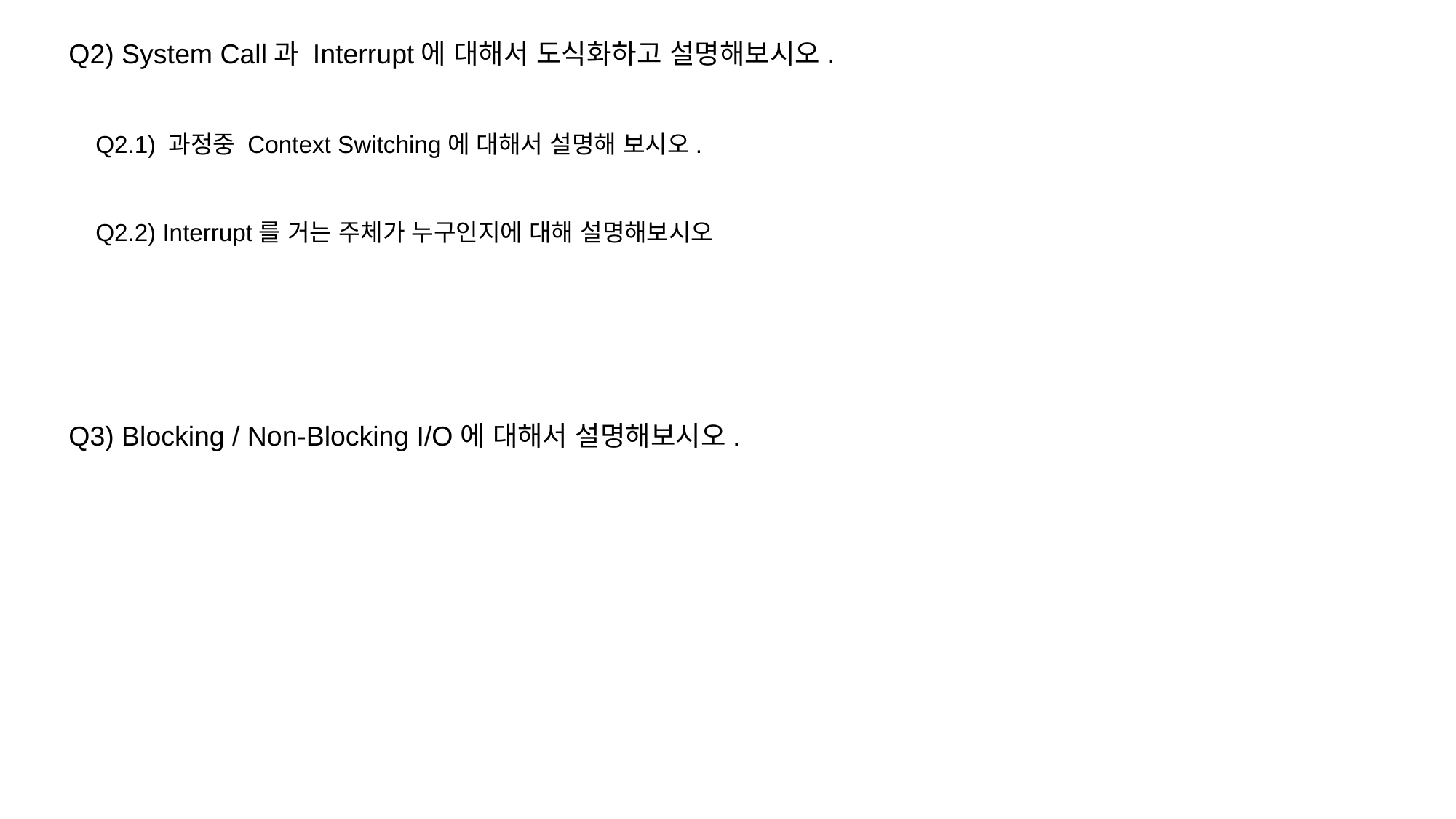

Q2) System Call과 Interrupt에 대해서 도식화하고 설명해보시오.
Q2.1) 과정중 Context Switching에 대해서 설명해 보시오.
Q2.2) Interrupt를 거는 주체가 누구인지에 대해 설명해보시오
Q3) Blocking / Non-Blocking I/O에 대해서 설명해보시오.